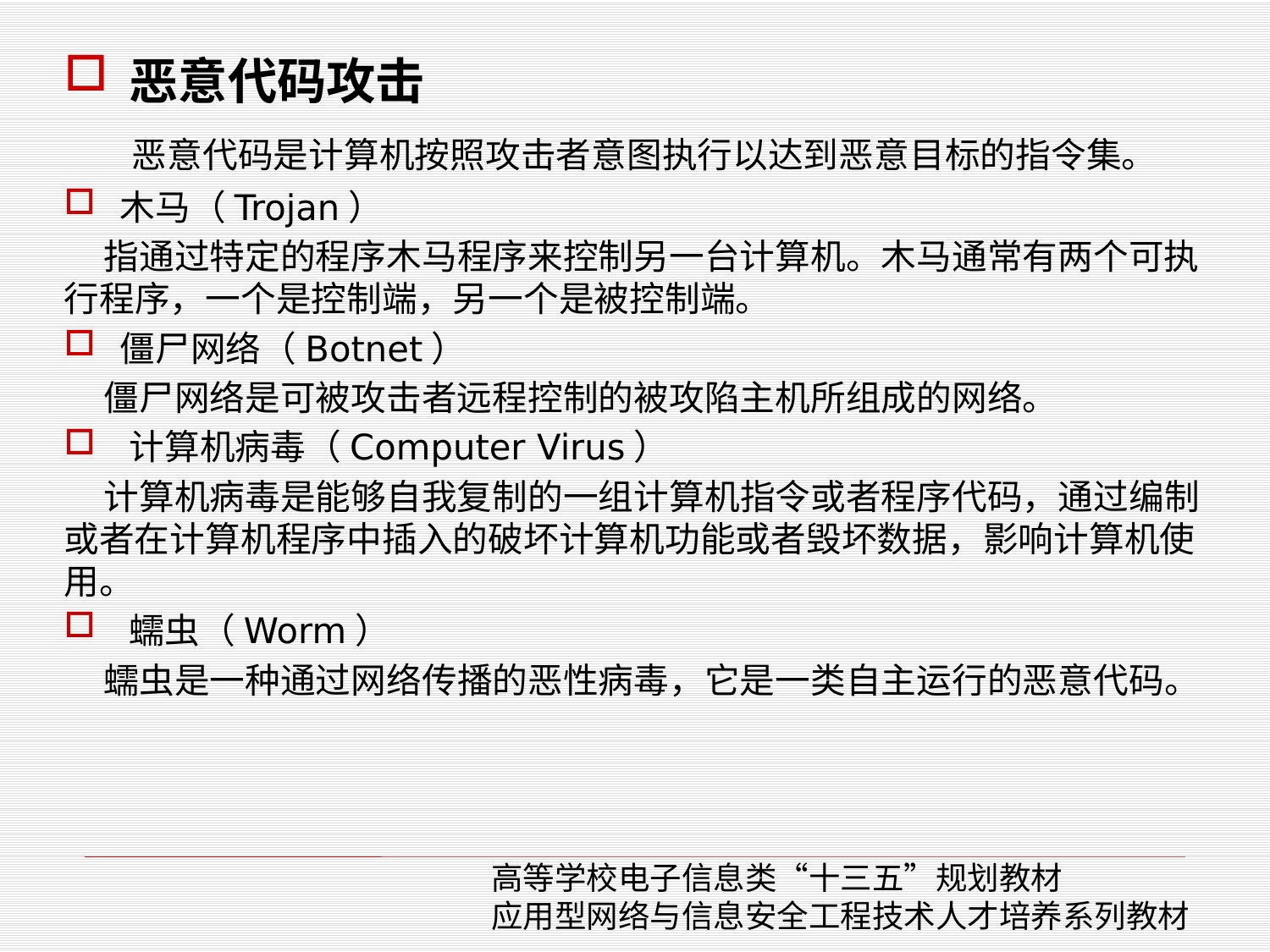

恶意代码攻击
     恶意代码是计算机按照攻击者意图执行以达到恶意目标的指令集。
  木马（Trojan）
    指通过特定的程序木马程序来控制另一台计算机。木马通常有两个可执行程序，一个是控制端，另一个是被控制端。
  僵尸网络（Botnet）
    僵尸网络是可被攻击者远程控制的被攻陷主机所组成的网络。
计算机病毒（Computer Virus）
    计算机病毒是能够自我复制的一组计算机指令或者程序代码，通过编制或者在计算机程序中插入的破坏计算机功能或者毁坏数据，影响计算机使用。
蠕虫（Worm）
    蠕虫是一种通过网络传播的恶性病毒，它是一类自主运行的恶意代码。
高等学校电子信息类“十三五”规划教材
应用型网络与信息安全工程技术人才培养系列教材